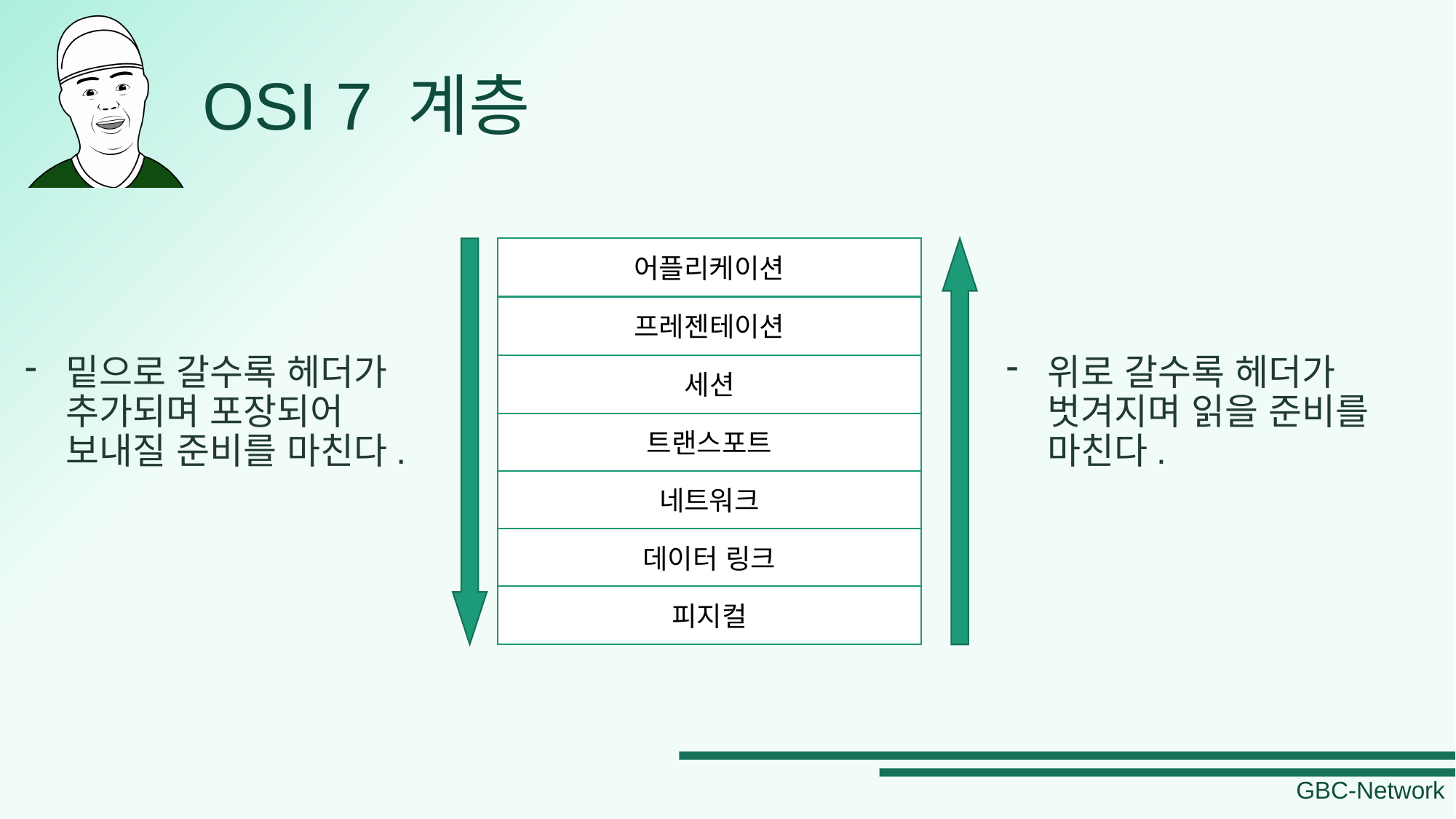

# OSI 7 계층

어플리케이션
프레젠테이션
세션
트랜스포트
네트워크
데이터 링크
피지컬

밑으로 갈수록 헤더가 추가되며 포장되어 보내질 준비를 마친다.

위로 갈수록 헤더가 벗겨지며 읽을 준비를 마친다.